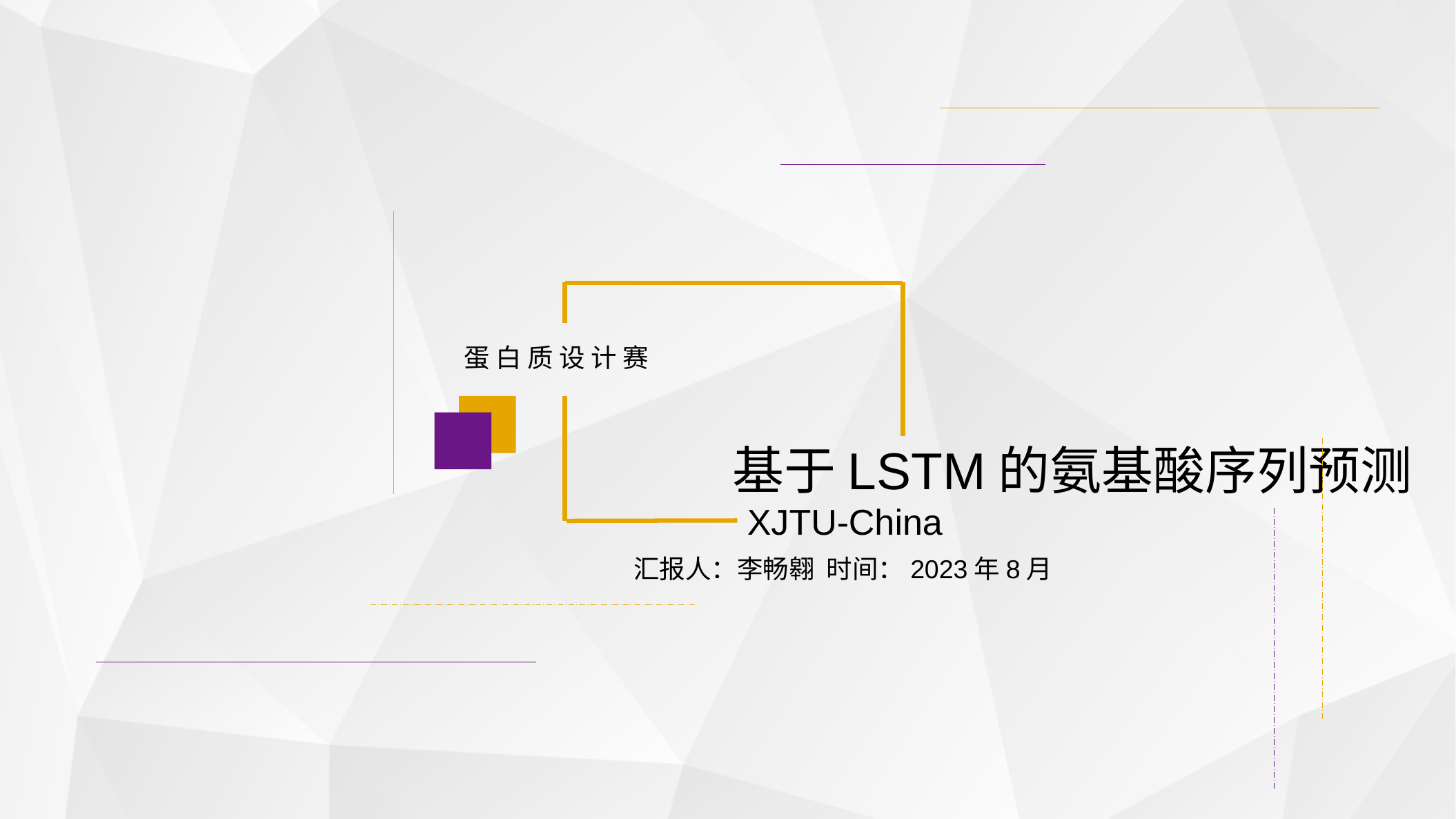

蛋 白 质 设 计 赛

基于LSTM的氨基酸序列预测
XJTU-China
汇报人：李畅翱  时间：2023年8月